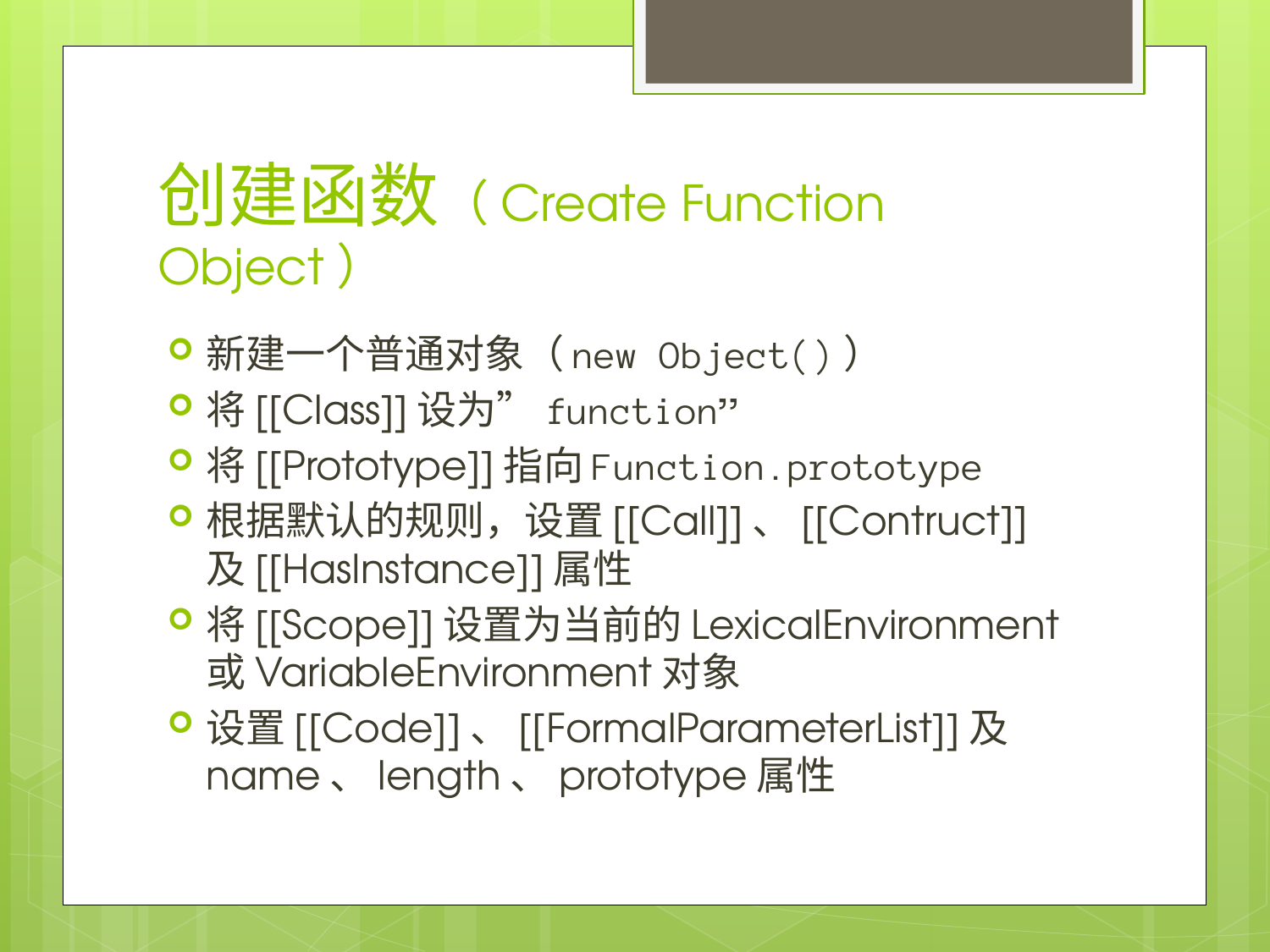

# 创建函数（Create Function Object）
新建一个普通对象（new Object()）
将[[Class]]设为”function”
将[[Prototype]]指向Function.prototype
根据默认的规则，设置[[Call]]、[[Contruct]]及[[HasInstance]]属性
将[[Scope]]设置为当前的LexicalEnvironment或VariableEnvironment对象
设置[[Code]]、[[FormalParameterList]]及name、length、prototype属性